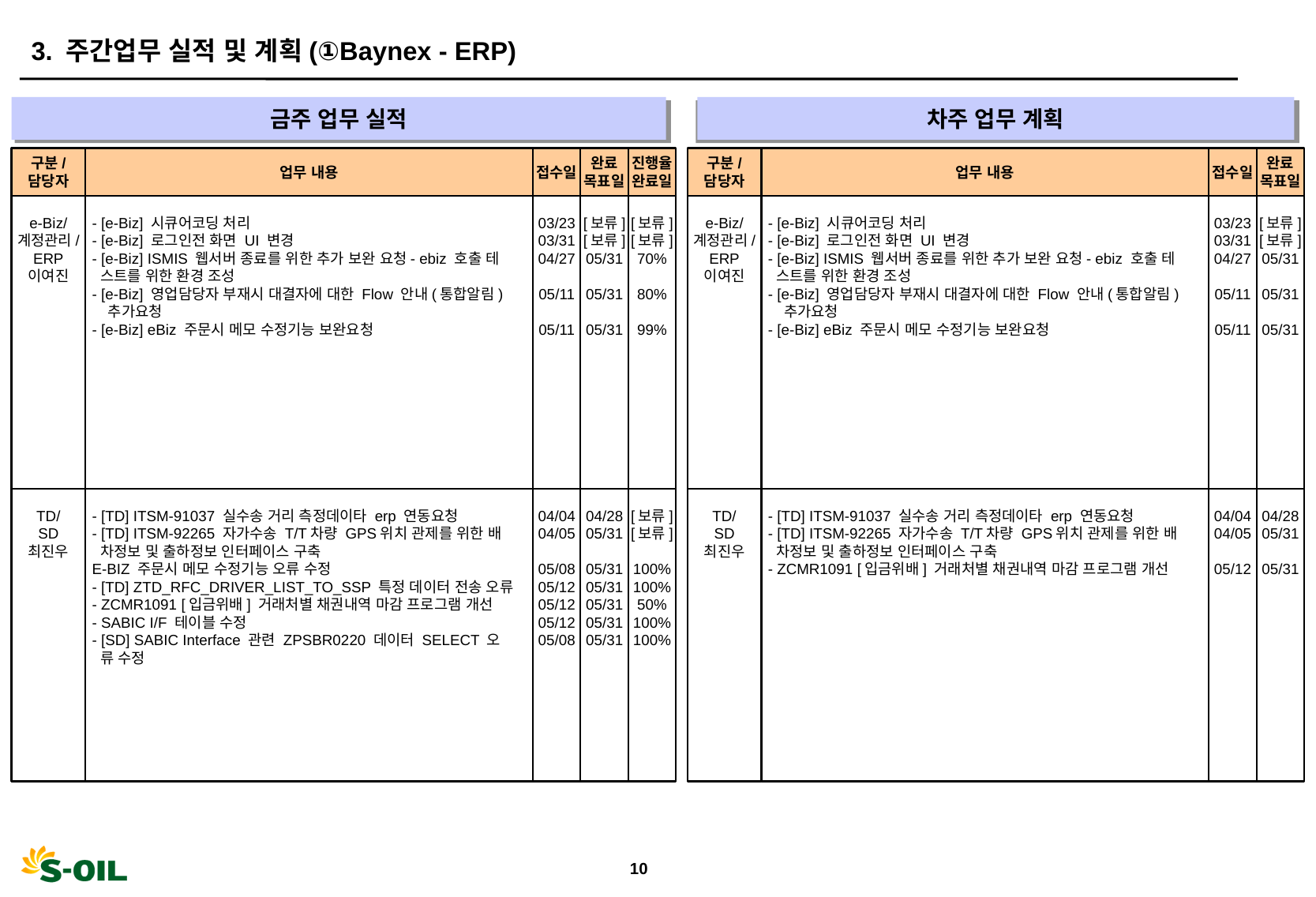

3. 주간업무 실적 및 계획(①Baynex - ERP)
금주 업무 실적
차주 업무 계획
" "
" "
구분/
담당자
업무 내용
접수일
완료
목표일
진행율
완료일
구분/
담당자
업무 내용
접수일
완료
목표일
e-Biz/
계정관리/
ERP
이여진

- [e-Biz] 시큐어코딩 처리
- [e-Biz] 로그인전 화면 UI 변경
- [e-Biz] ISMIS 웹서버 종료를 위한 추가 보완 요청- ebiz 호출 테
  스트를 위한 환경 조성
- [e-Biz] 영업담당자 부재시 대결자에 대한 Flow 안내(통합알림)
   추가요청
- [e-Biz] eBiz 주문시 메모 수정기능 보완요청
03/23
03/31
04/27
05/11
05/11
[보류]
[보류]
05/31
05/31
05/31
[보류]
[보류]
70%
80%
99%
e-Biz/
계정관리/
ERP
이여진

- [e-Biz] 시큐어코딩 처리
- [e-Biz] 로그인전 화면 UI 변경
- [e-Biz] ISMIS 웹서버 종료를 위한 추가 보완 요청- ebiz 호출 테
  스트를 위한 환경 조성
- [e-Biz] 영업담당자 부재시 대결자에 대한 Flow 안내(통합알림)
   추가요청
- [e-Biz] eBiz 주문시 메모 수정기능 보완요청
03/23
03/31
04/27
05/11
05/11
[보류]
[보류]
05/31
05/31
05/31
TD/
SD
최진우

- [TD] ITSM-91037 실수송 거리 측정데이타 erp 연동요청
- [TD] ITSM-92265 자가수송 T/T차량 GPS위치 관제를 위한 배
  차정보 및 출하정보 인터페이스 구축
E-BIZ 주문시 메모 수정기능 오류 수정
- [TD] ZTD_RFC_DRIVER_LIST_TO_SSP 특정 데이터 전송 오류
- ZCMR1091 [입금위배] 거래처별 채권내역 마감 프로그램 개선
- SABIC I/F 테이블 수정
- [SD] SABIC Interface 관련 ZPSBR0220 데이터 SELECT 오
  류 수정
04/04
04/05
05/08
05/12
05/12
05/12
05/08
04/28
05/31
05/31
05/31
05/31
05/31
05/31
[보류]
[보류]
100%
100%
50%
100%
100%
TD/
SD
최진우

- [TD] ITSM-91037 실수송 거리 측정데이타 erp 연동요청
- [TD] ITSM-92265 자가수송 T/T차량 GPS위치 관제를 위한 배
  차정보 및 출하정보 인터페이스 구축
- ZCMR1091 [입금위배] 거래처별 채권내역 마감 프로그램 개선
04/04
04/05
05/12
04/28
05/31
05/31